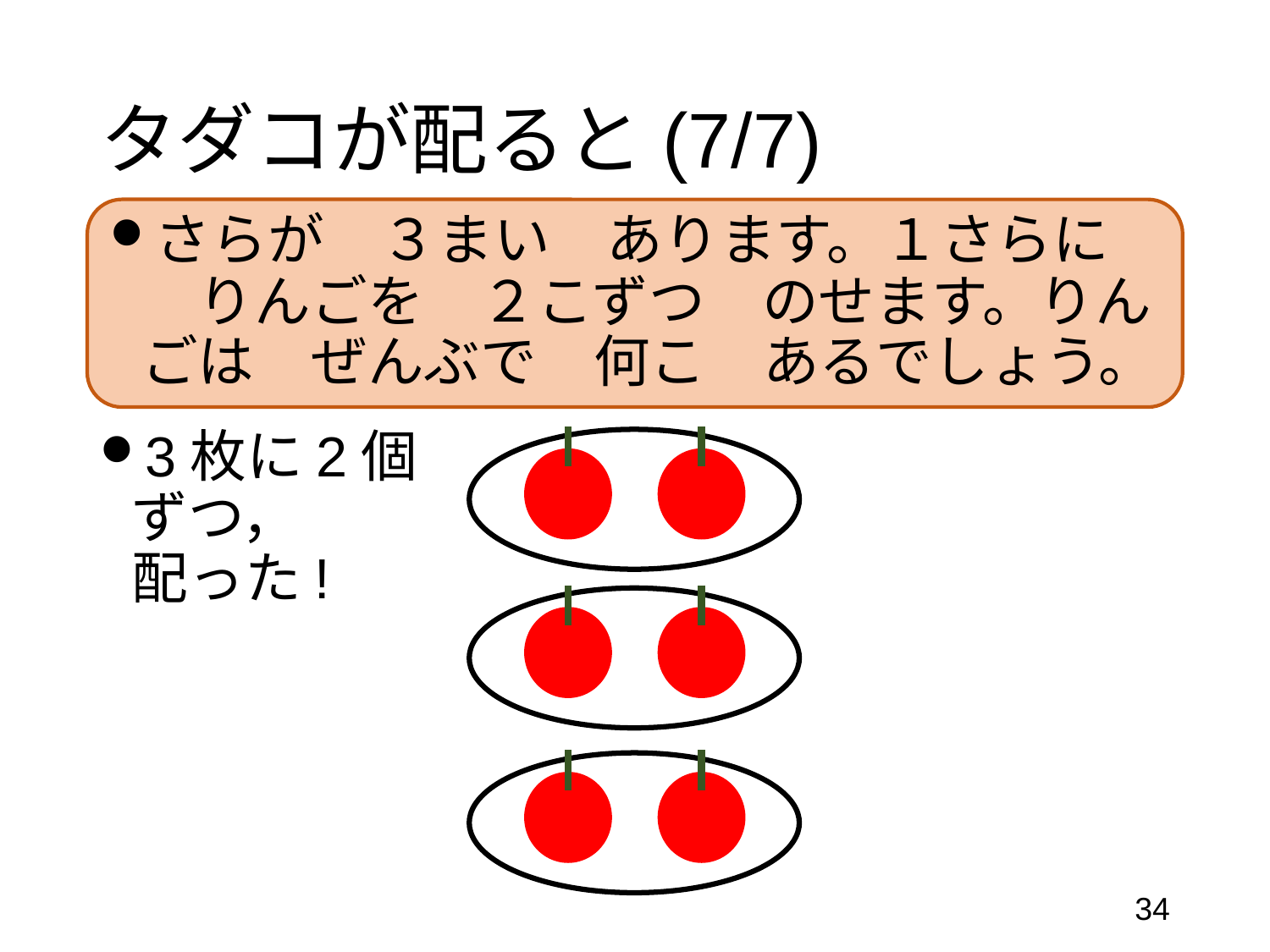

# タダコが配ると(7/7)
さらが　３まい　あります。１さらに　りんごを　２こずつ　のせます。りんごは　ぜんぶで　何こ　あるでしょう。
3枚に2個
ずつ，
配った!

34